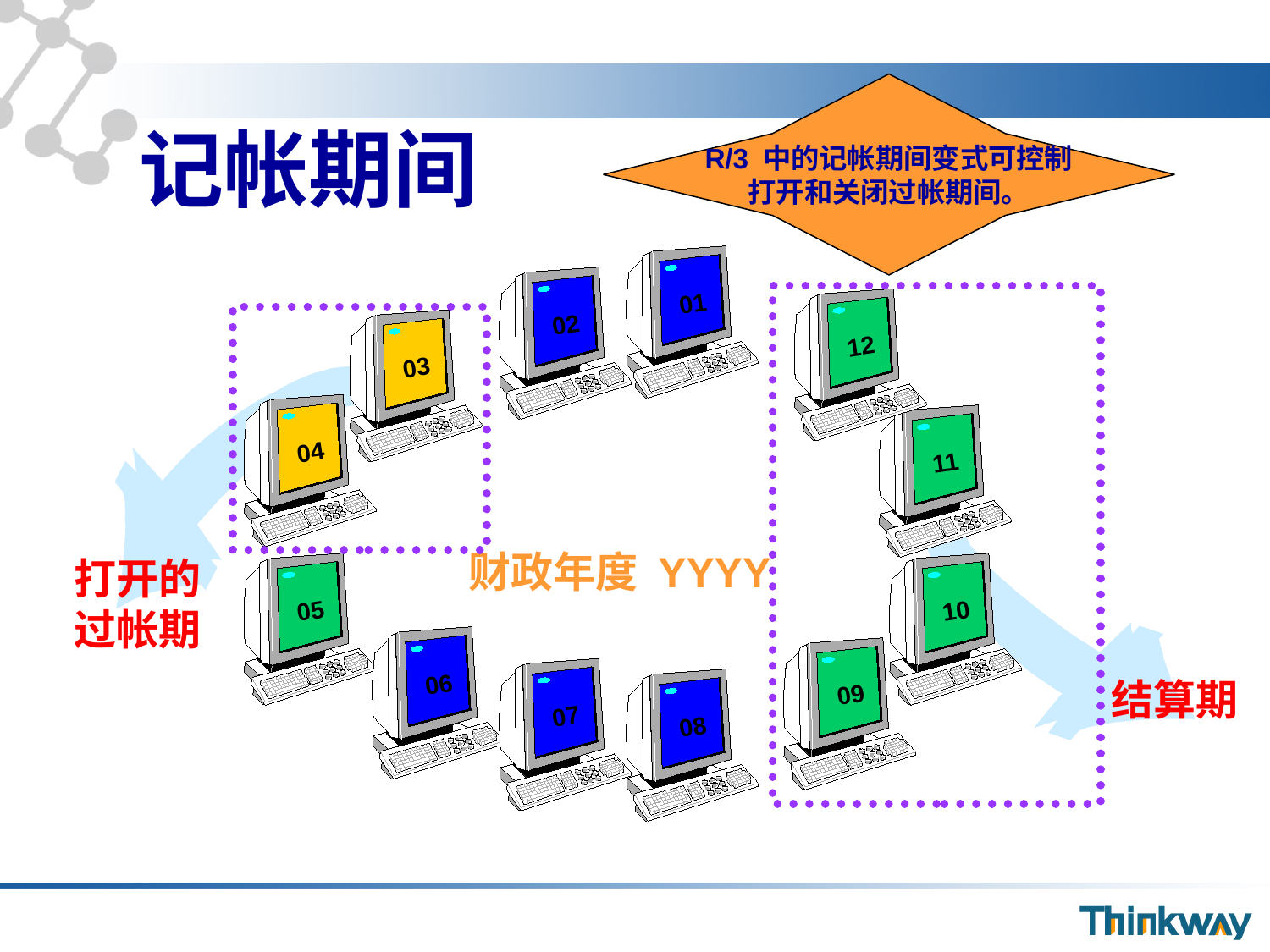

R/3 中的记帐期间变式可控制
打开和关闭过帐期间。
# 记帐期间

01

02

12

03

04

11

打开的
过帐期
财政年度 YYYY

05

10

06

09

结算期

07

08